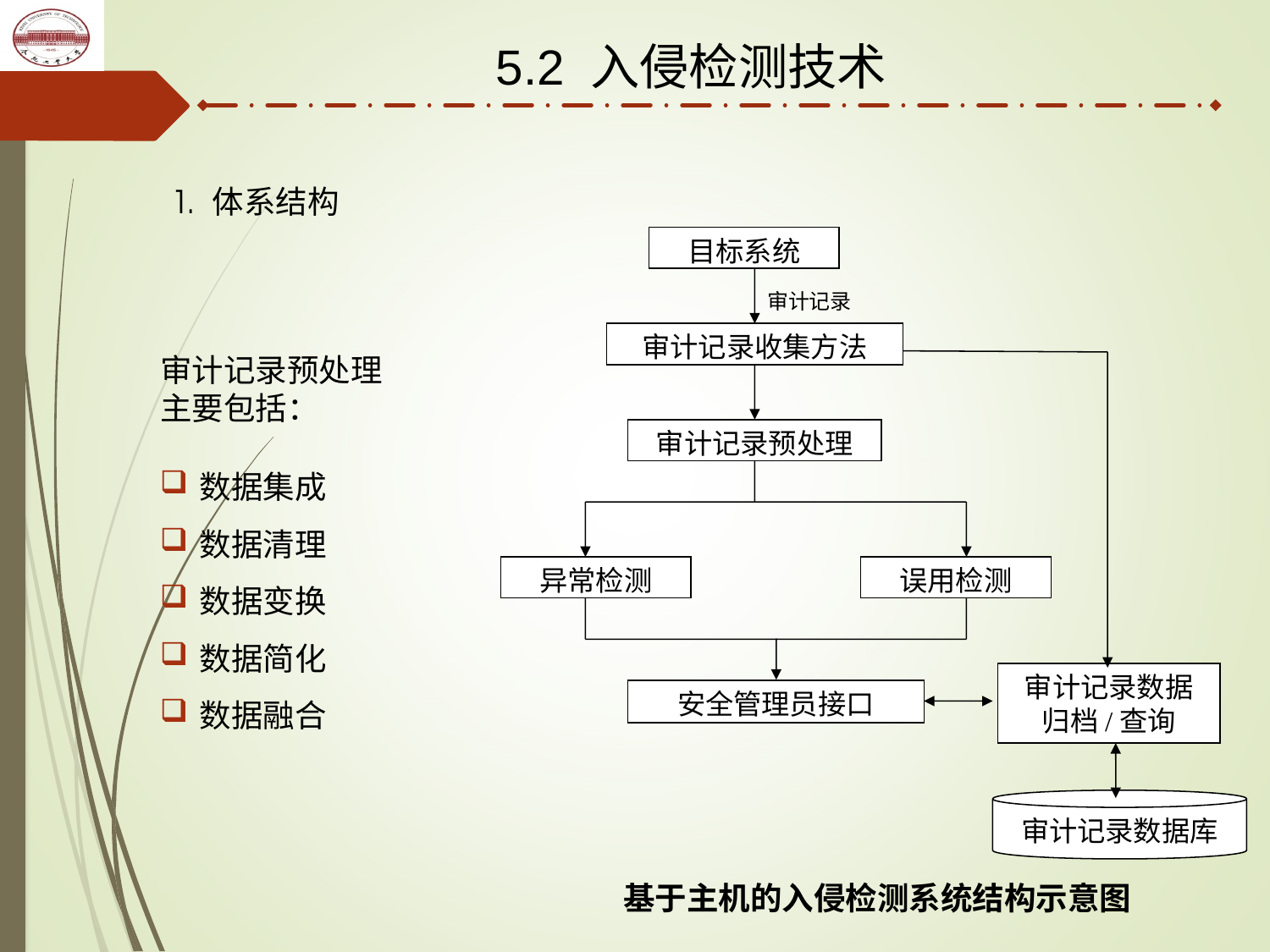

5.2 入侵检测技术
1. 体系结构
目标系统

审计记录
审计记录收集方法

审计记录预处理

异常检测
误用检测

审计记录数据
归档/查询
安全管理员接口

审计记录数据库
审计记录预处理主要包括：
数据集成
数据清理
数据变换
数据简化
数据融合
基于主机的入侵检测系统结构示意图